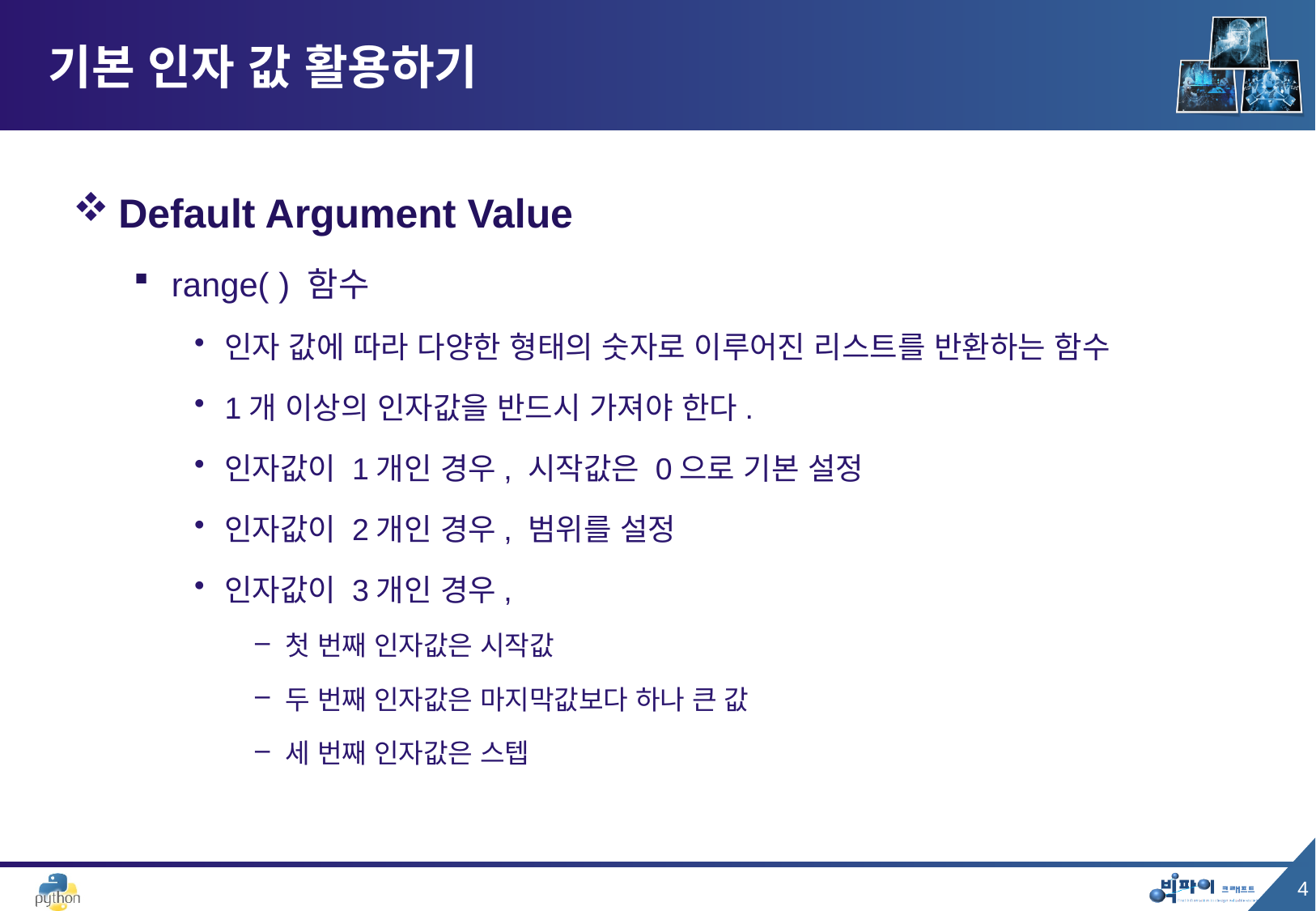

# 기본 인자 값 활용하기
Default Argument Value
range( ) 함수
인자 값에 따라 다양한 형태의 숫자로 이루어진 리스트를 반환하는 함수
1개 이상의 인자값을 반드시 가져야 한다.
인자값이 1개인 경우, 시작값은 0으로 기본 설정
인자값이 2개인 경우, 범위를 설정
인자값이 3개인 경우,
첫 번째 인자값은 시작값
두 번째 인자값은 마지막값보다 하나 큰 값
세 번째 인자값은 스텝